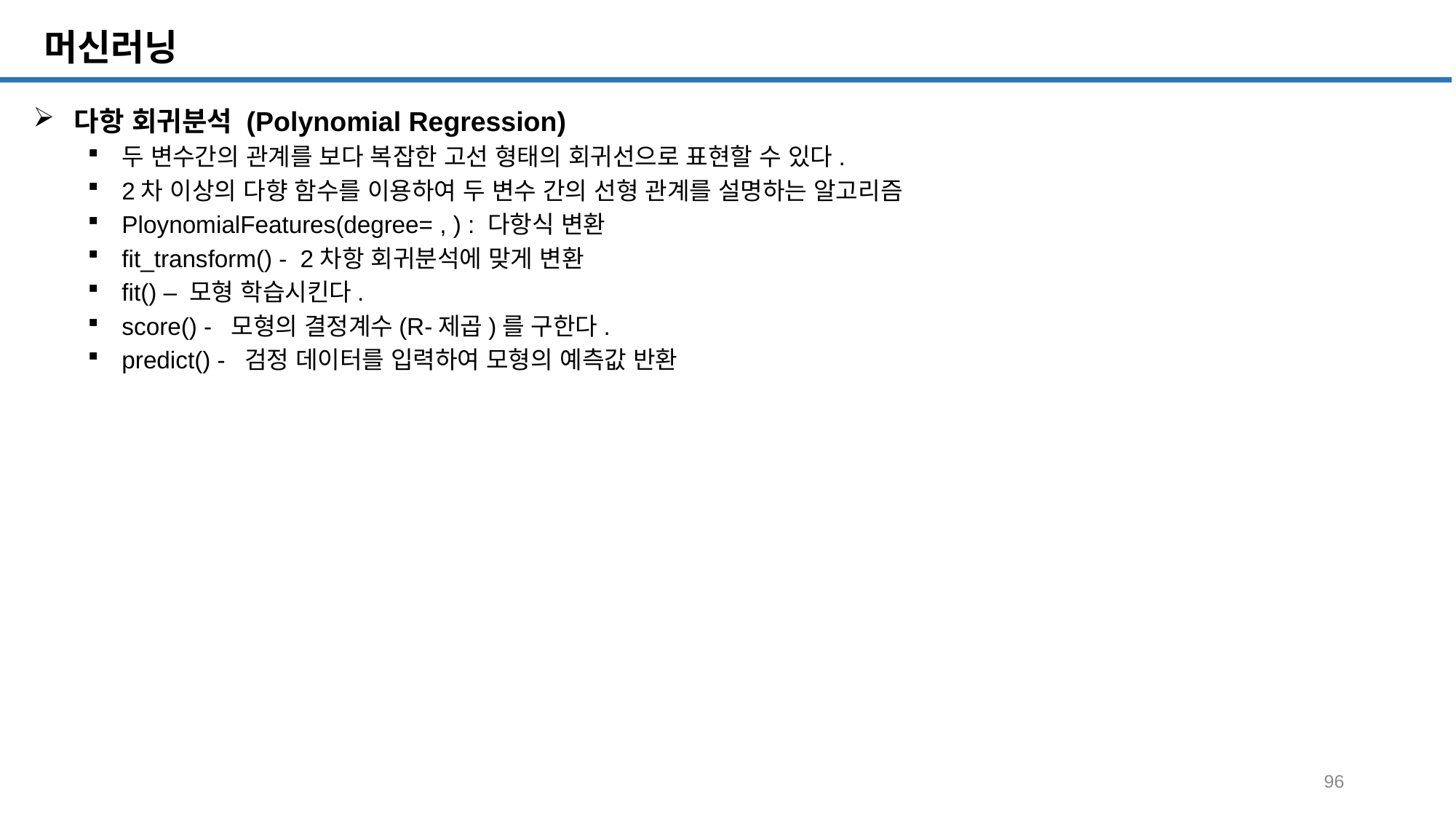

SQL 튜닝 개요
# 머신러닝

다항 회귀분석 (Polynomial Regression)
두 변수간의 관계를 보다 복잡한 고선 형태의 회귀선으로 표현할 수 있다.
2차 이상의 다향 함수를 이용하여 두 변수 간의 선형 관계를 설명하는 알고리즘
PloynomialFeatures(degree= , ) : 다항식 변환
fit_transform() -  2차항 회귀분석에 맞게 변환
fit() – 모형 학습시킨다.
score() -  모형의 결정계수(R-제곱)를 구한다.
predict() -  검정 데이터를 입력하여 모형의 예측값 반환

96